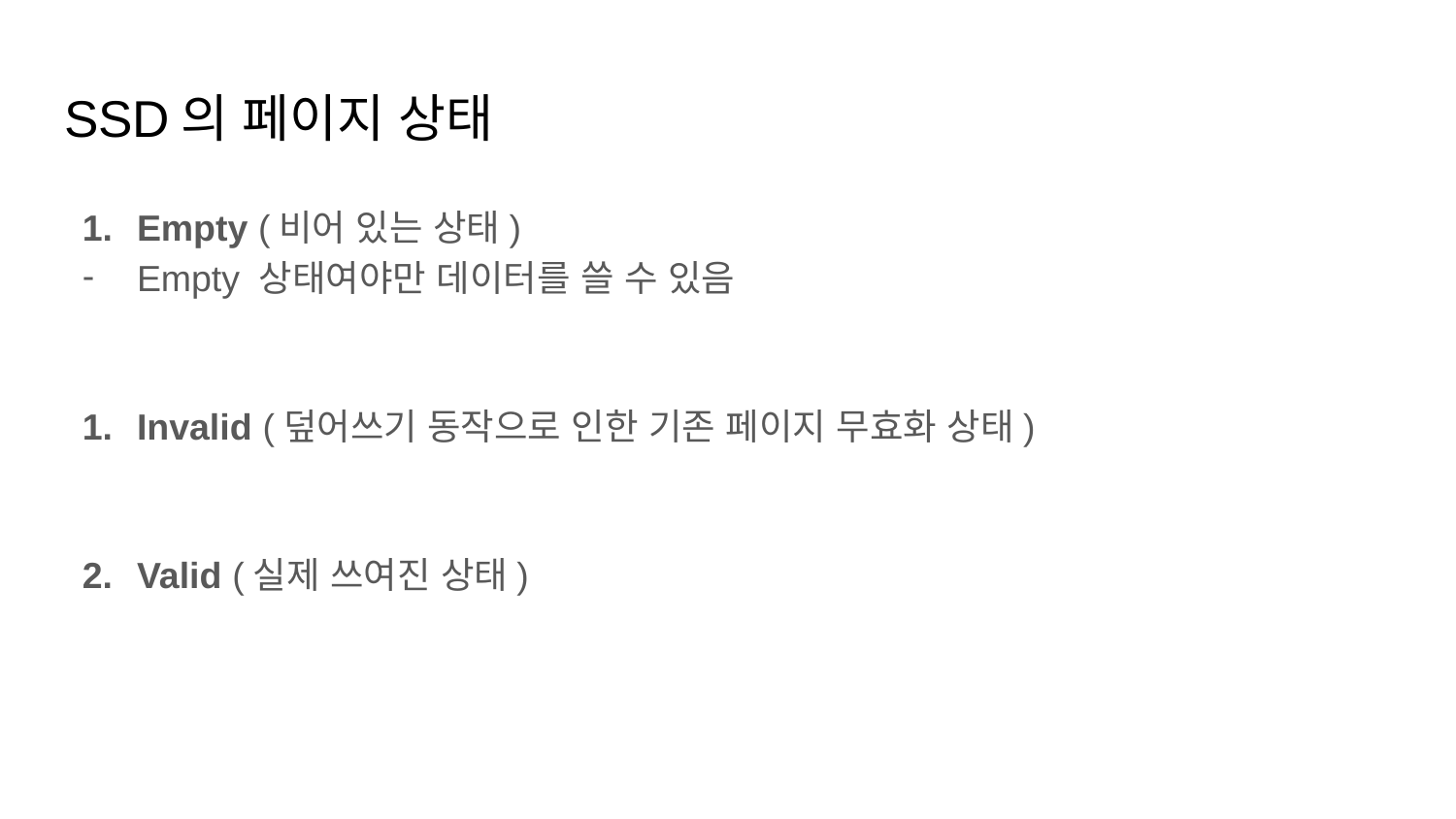

# SSD의 페이지 상태
Empty (비어 있는 상태)
Empty 상태여야만 데이터를 쓸 수 있음

Invalid (덮어쓰기 동작으로 인한 기존 페이지 무효화 상태)

Valid (실제 쓰여진 상태)